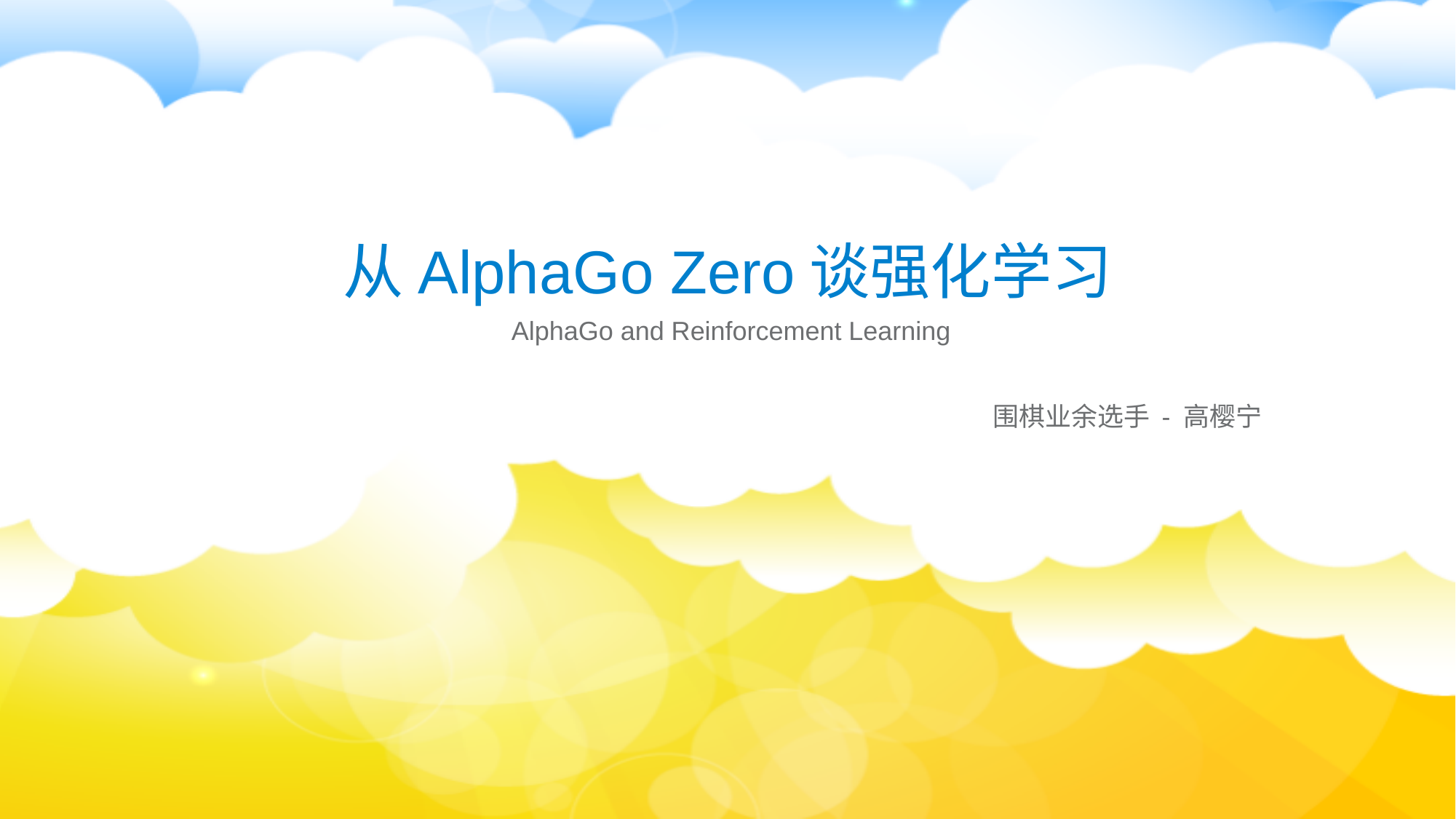

# 从AlphaGo Zero谈强化学习
 AlphaGo and Reinforcement Learning

围棋业余选手 - 高樱宁